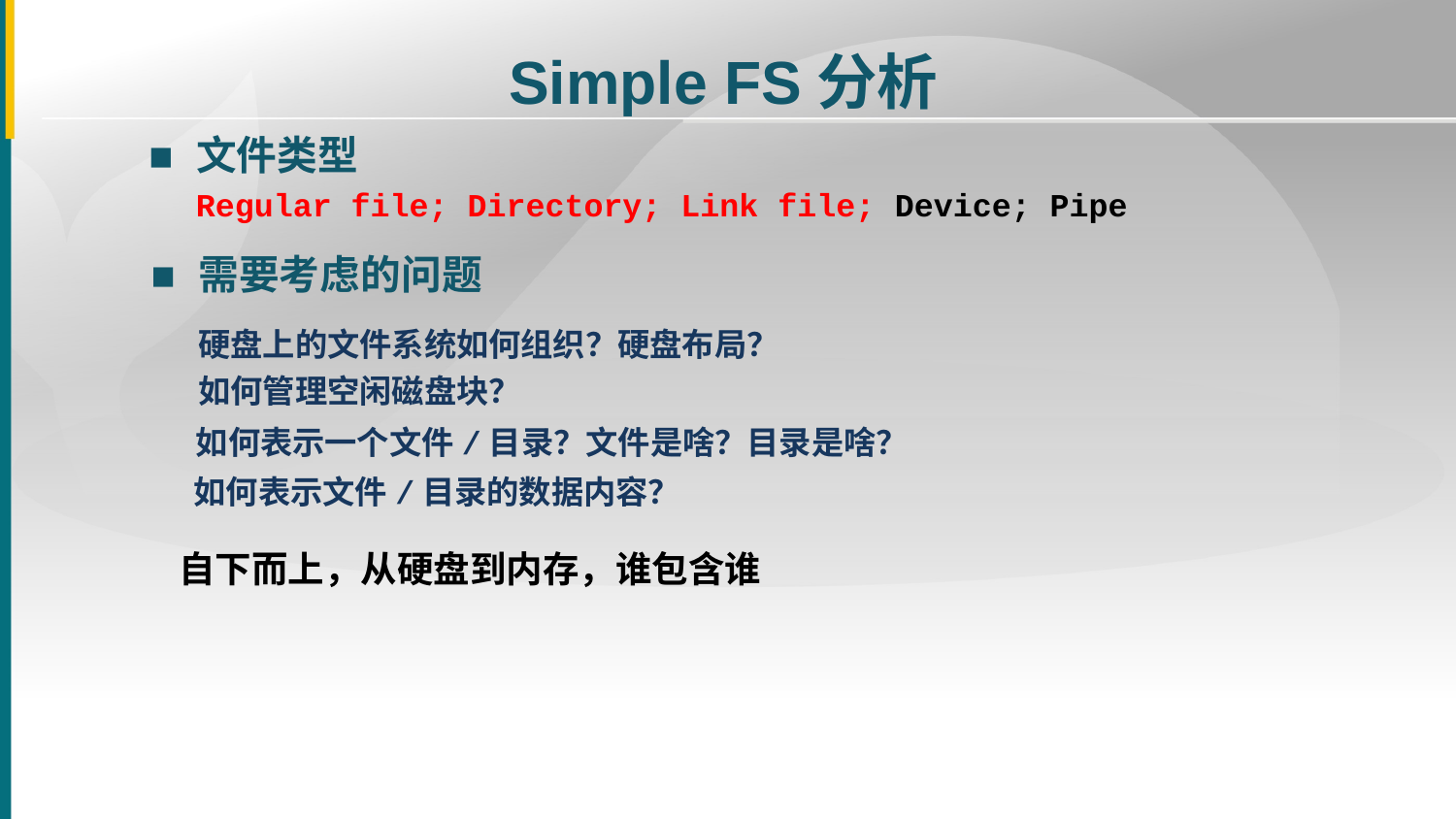

Simple FS分析
■
文件类型
Regular file; Directory; Link file; Device; Pipe
■
需要考虑的问题
硬盘上的文件系统如何组织？硬盘布局？
如何管理空闲磁盘块？
如何表示一个文件/目录？文件是啥？目录是啥？
如何表示文件/目录的数据内容？
自下而上，从硬盘到内存，谁包含谁